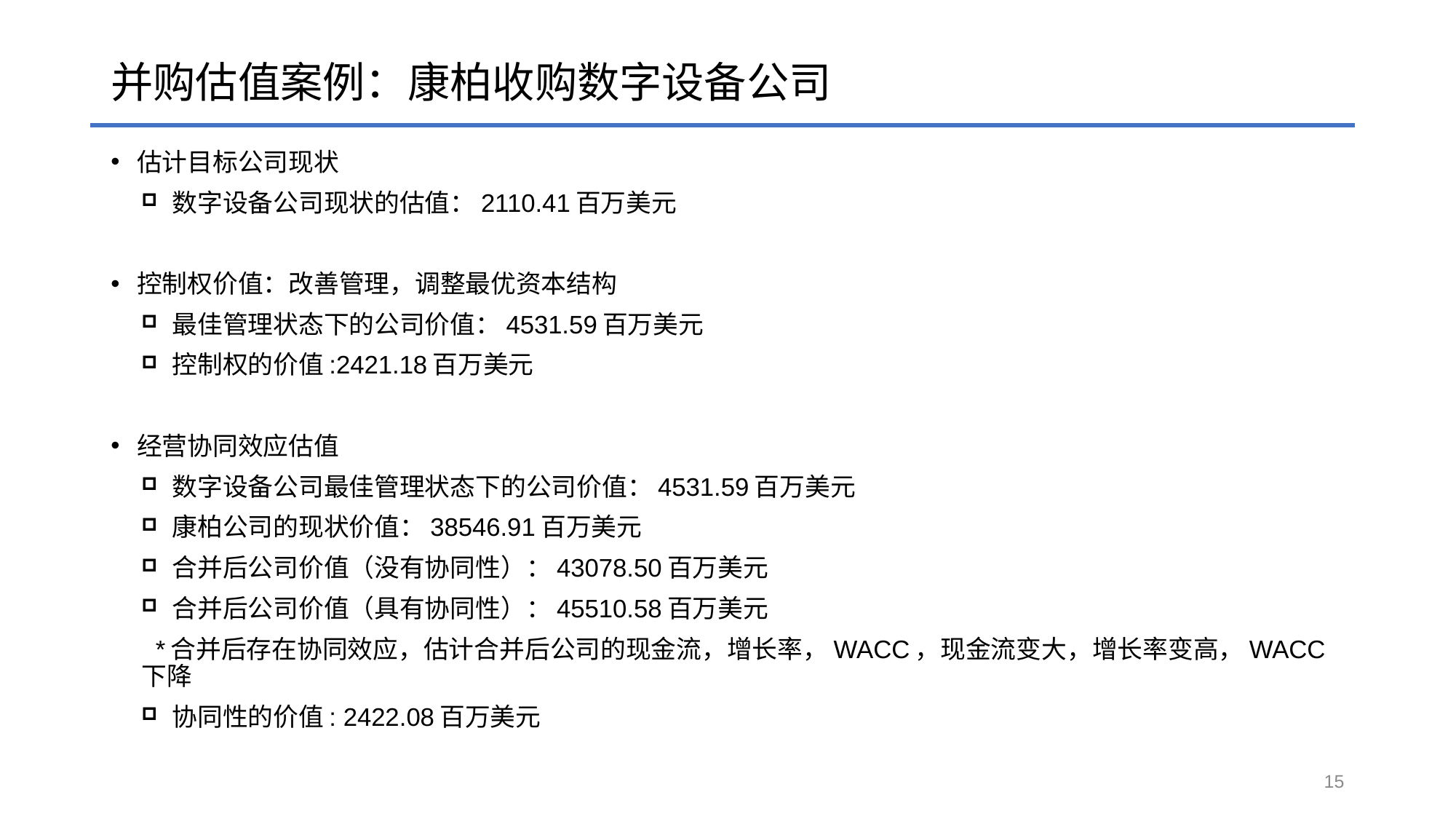

# 并购估值案例：康柏收购数字设备公司
估计目标公司现状
数字设备公司现状的估值：2110.41百万美元

控制权价值：改善管理，调整最优资本结构
最佳管理状态下的公司价值：4531.59百万美元
控制权的价值:2421.18百万美元

经营协同效应估值
数字设备公司最佳管理状态下的公司价值：4531.59百万美元
康柏公司的现状价值：38546.91百万美元
合并后公司价值（没有协同性）：43078.50百万美元
合并后公司价值（具有协同性）：45510.58百万美元
  *合并后存在协同效应，估计合并后公司的现金流，增长率，WACC，现金流变大，增长率变高，WACC下降
协同性的价值: 2422.08百万美元

15